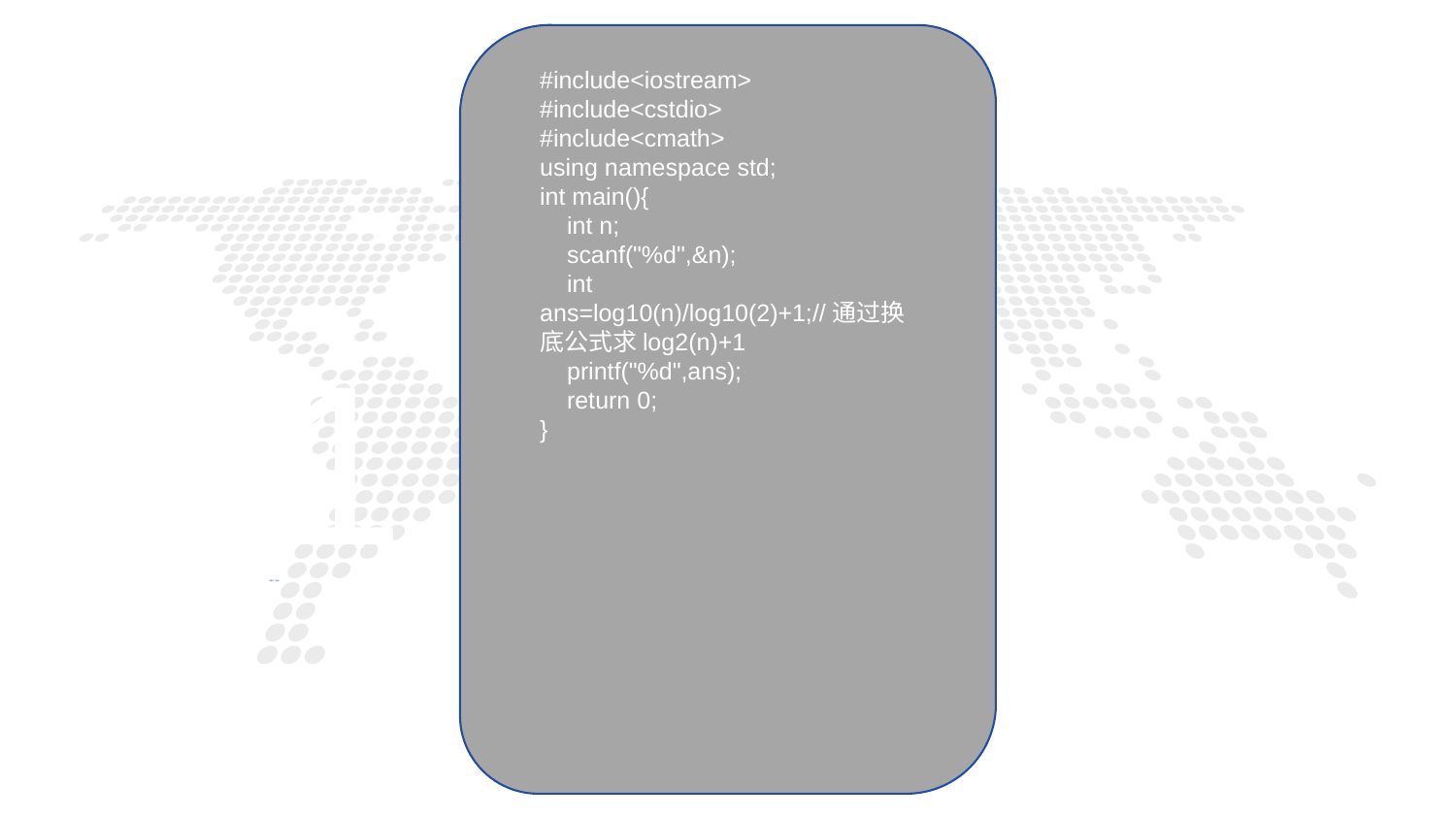

#include<iostream>
#include<cstdio>
#include<cmath>
using namespace std;
int main(){
    int n;
    scanf("%d",&n);
    int ans=log10(n)/log10(2)+1;//通过换底公式求log2(n)+1
    printf("%d",ans);
    return 0;
}
1
PART  ONE